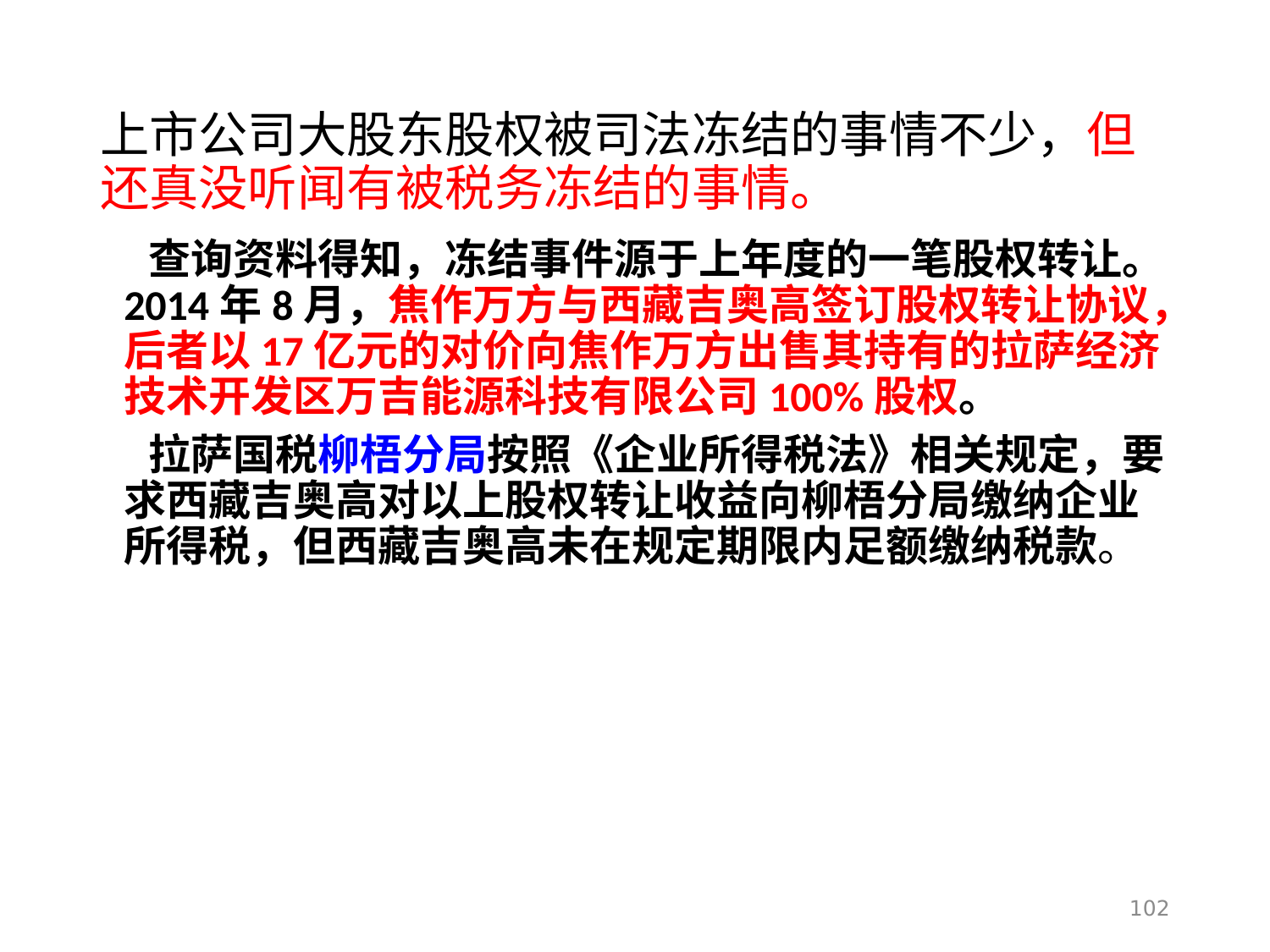

# 上市公司大股东股权被司法冻结的事情不少，但还真没听闻有被税务冻结的事情。
    查询资料得知，冻结事件源于上年度的一笔股权转让。2014年8月，焦作万方与西藏吉奥高签订股权转让协议，后者以17亿元的对价向焦作万方出售其持有的拉萨经济技术开发区万吉能源科技有限公司100%股权。
    拉萨国税柳梧分局按照《企业所得税法》相关规定，要求西藏吉奥高对以上股权转让收益向柳梧分局缴纳企业所得税，但西藏吉奥高未在规定期限内足额缴纳税款。

102